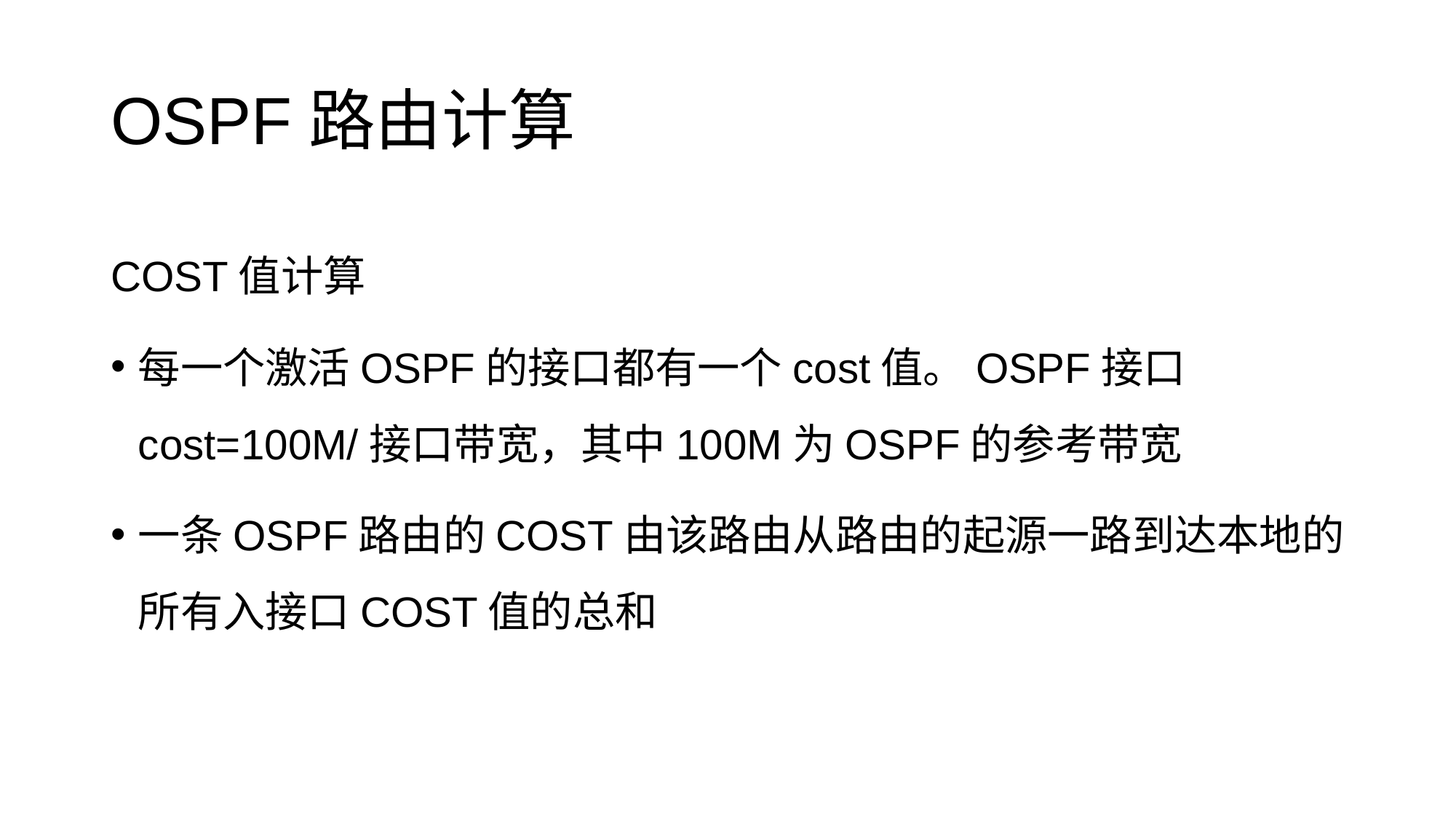

# OSPF路由计算
COST值计算
每一个激活OSPF的接口都有一个cost值。OSPF接口cost=100M/接口带宽，其中100M为OSPF的参考带宽
一条OSPF路由的COST由该路由从路由的起源一路到达本地的所有入接口COST值的总和